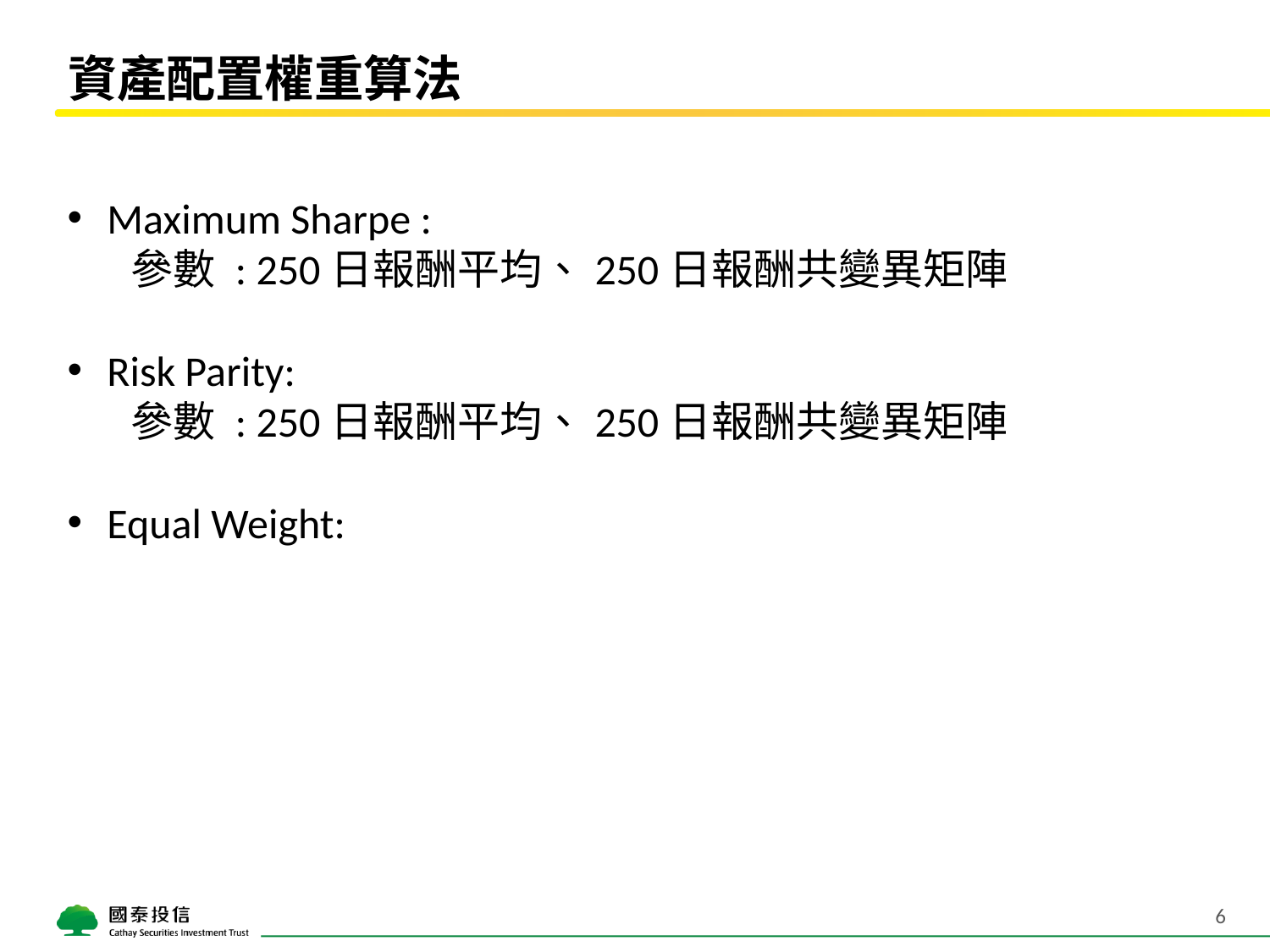

# 資產配置權重算法
Maximum Sharpe :
參數 : 250日報酬平均、250日報酬共變異矩陣

Risk Parity:
參數 : 250日報酬平均、250日報酬共變異矩陣

Equal Weight:

6